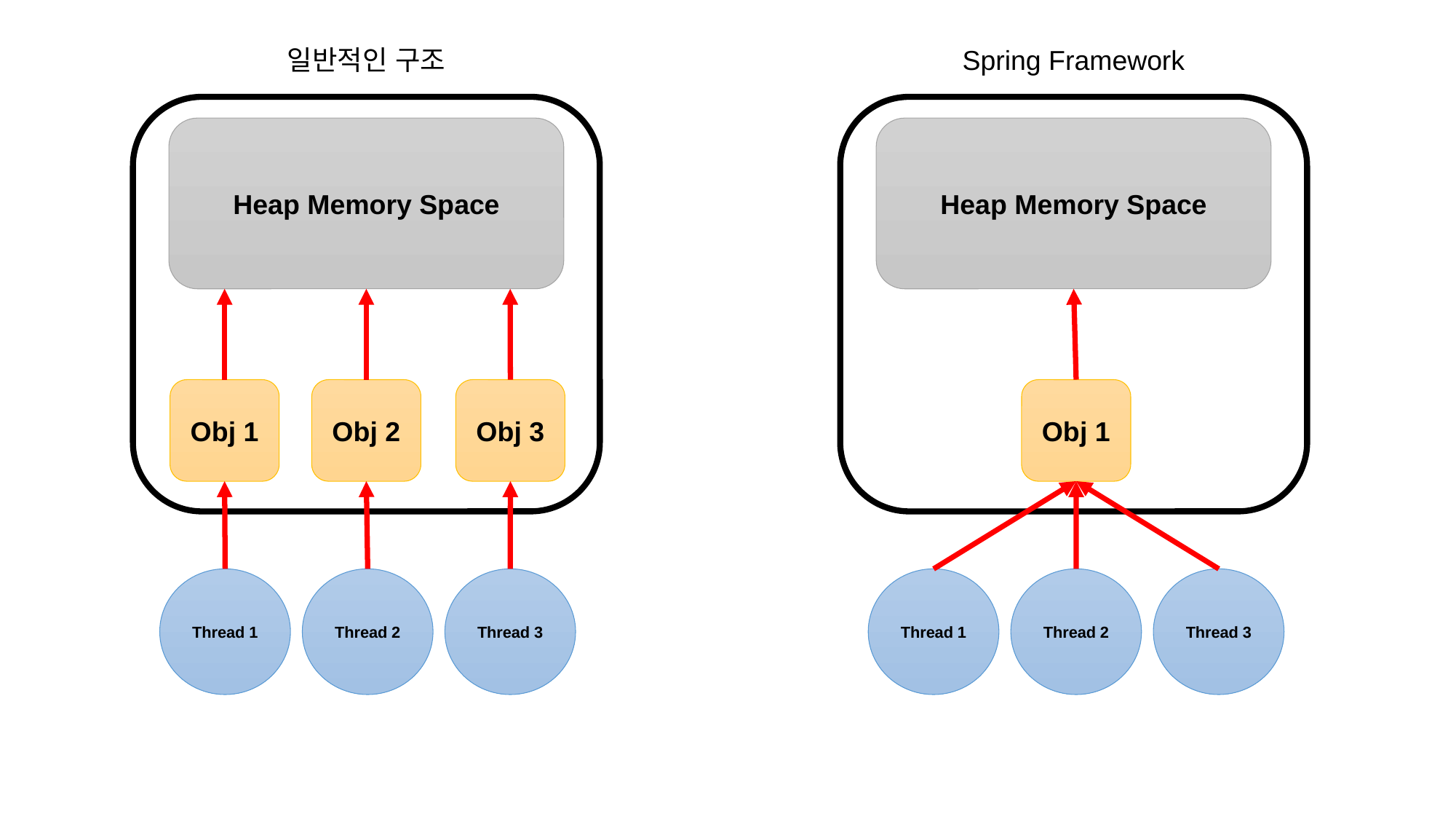

일반적인 구조
Spring Framework

Heap Memory Space
Heap Memory Space
Obj 1
Obj 3
Obj 2
Obj 1
Thread 1
Thread 2
Thread 3
Thread 1
Thread 2
Thread 3